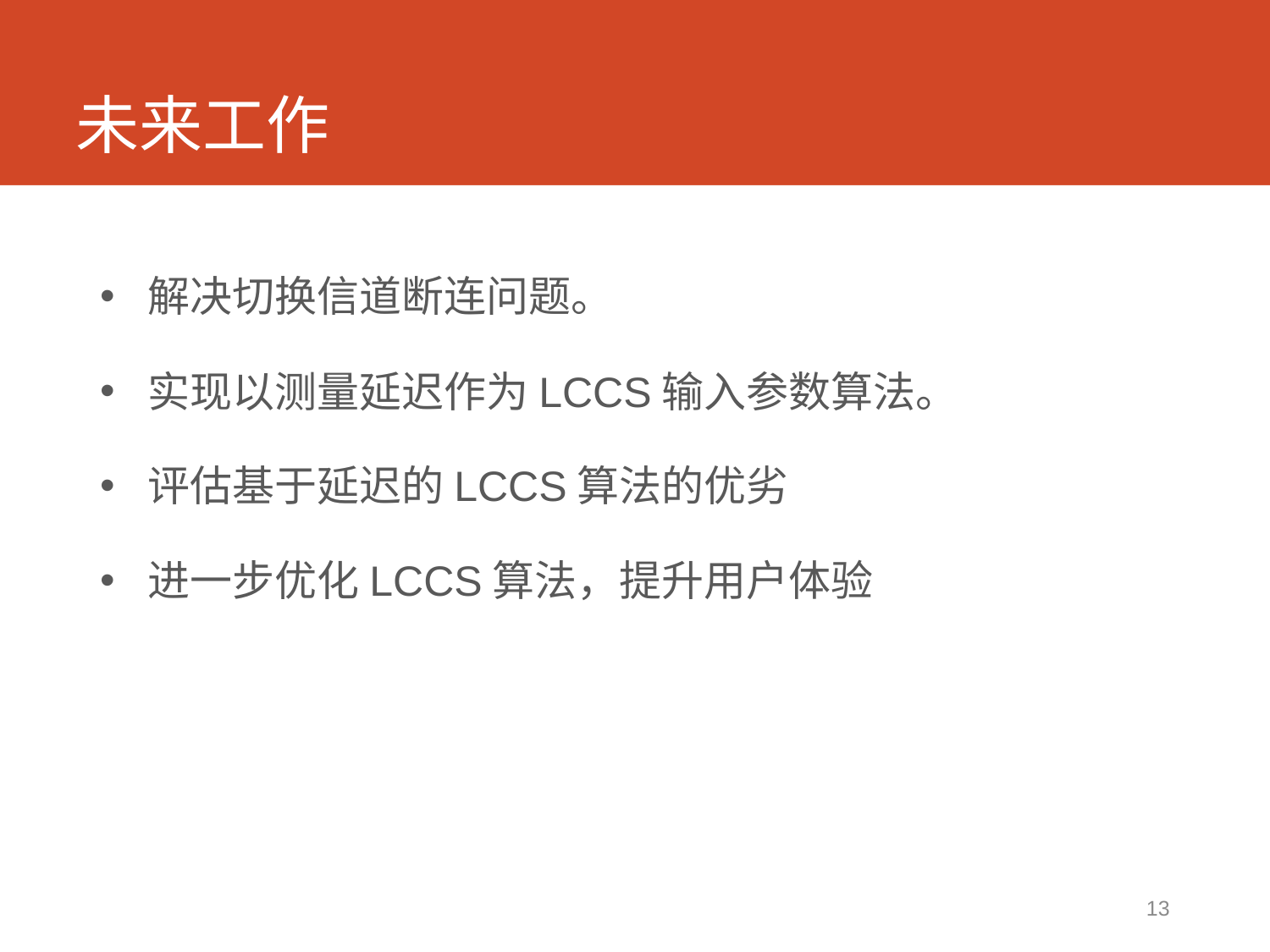

# 未来工作
解决切换信道断连问题。
实现以测量延迟作为LCCS输入参数算法。
评估基于延迟的LCCS算法的优劣
进一步优化LCCS算法，提升用户体验
13